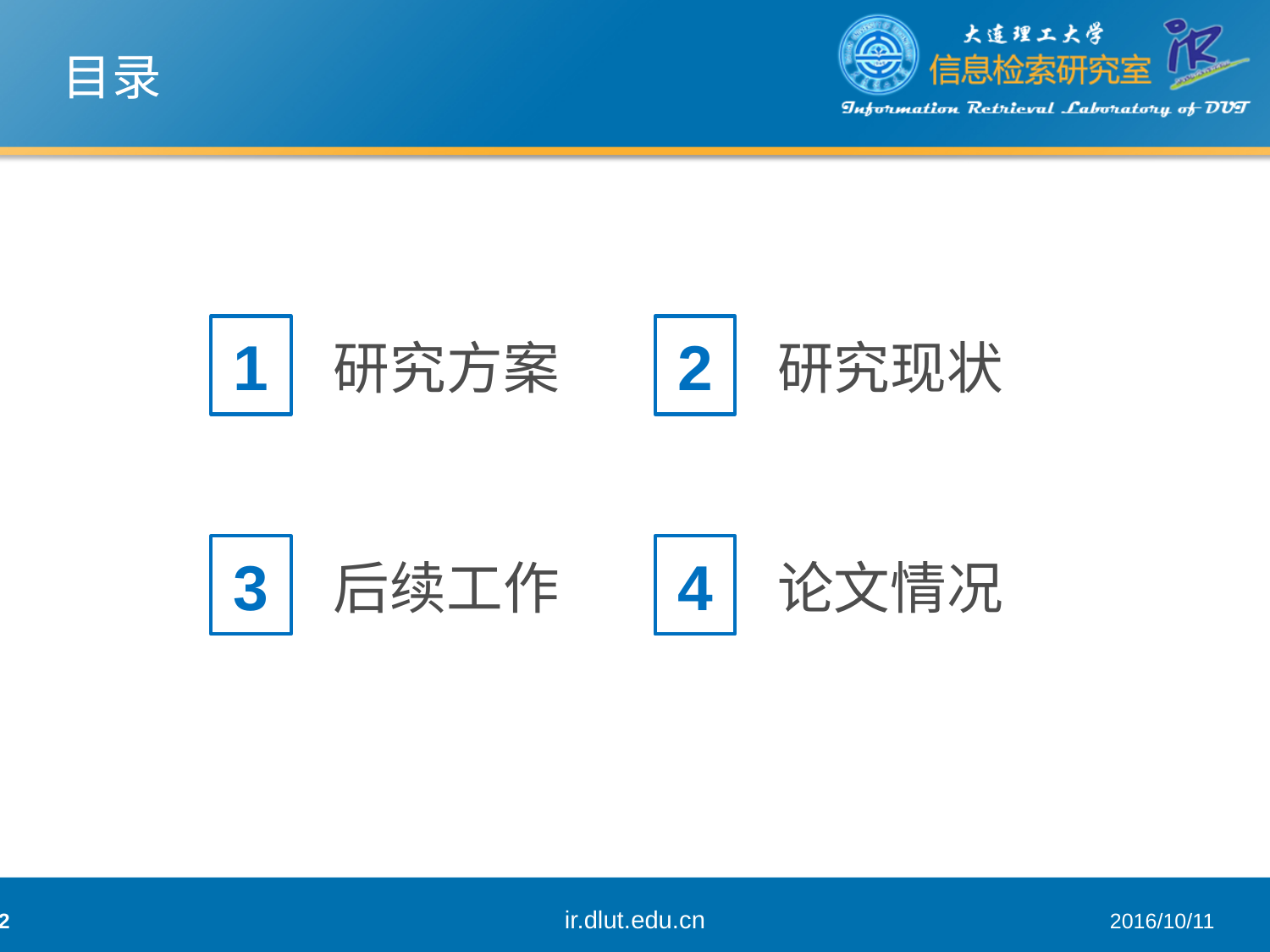

# 目录
1
2
研究方案
研究现状
3
4
后续工作
论文情况